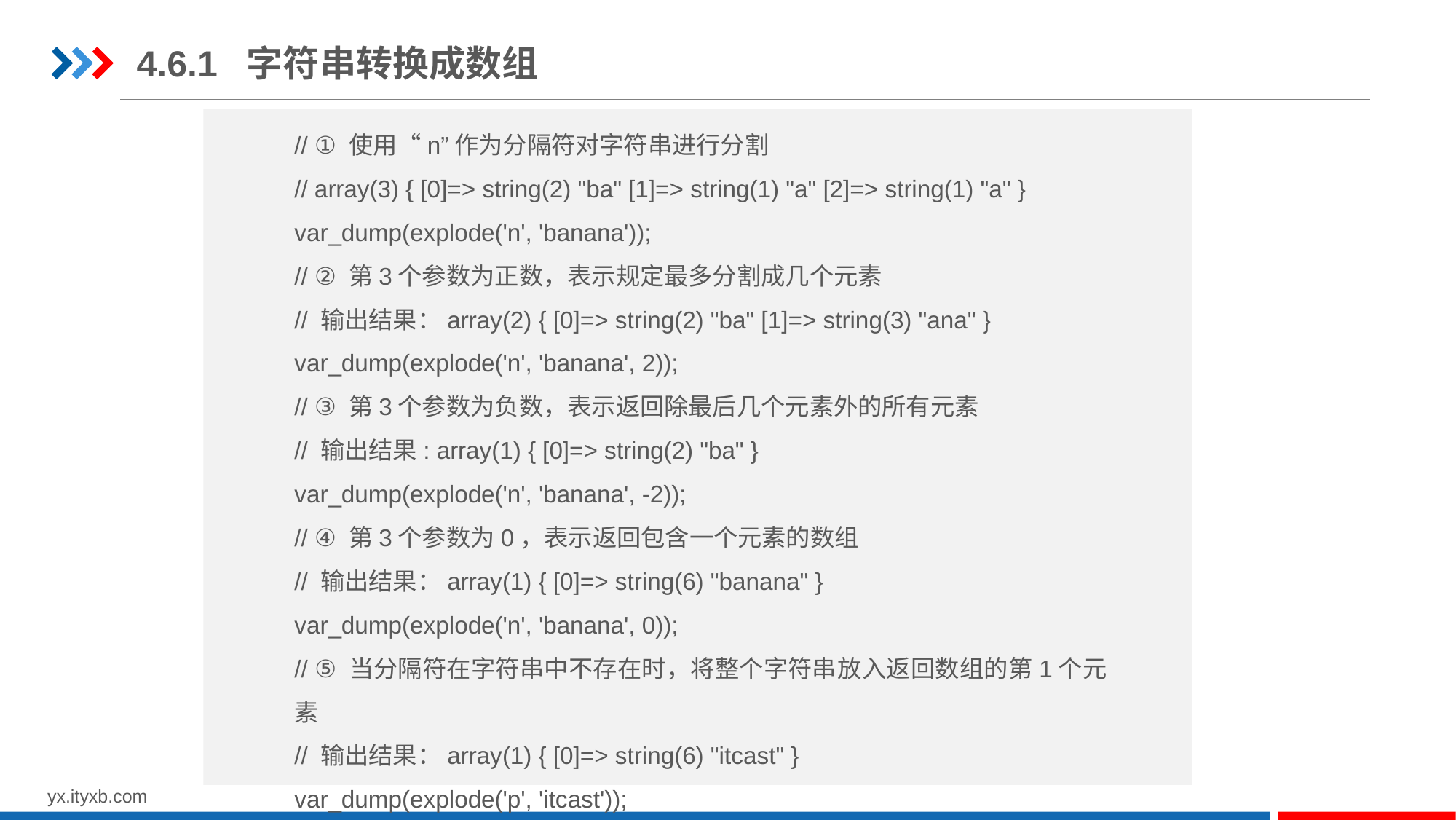

4.6.1  字符串转换成数组

// ① 使用“n”作为分隔符对字符串进行分割
// array(3) { [0]=> string(2) "ba" [1]=> string(1) "a" [2]=> string(1) "a" }
var_dump(explode('n', 'banana'));
// ② 第3个参数为正数，表示规定最多分割成几个元素
// 输出结果：array(2) { [0]=> string(2) "ba" [1]=> string(3) "ana" }
var_dump(explode('n', 'banana', 2));
// ③ 第3个参数为负数，表示返回除最后几个元素外的所有元素
// 输出结果: array(1) { [0]=> string(2) "ba" }
var_dump(explode('n', 'banana', -2));
// ④ 第3个参数为0，表示返回包含一个元素的数组
// 输出结果：array(1) { [0]=> string(6) "banana" }
var_dump(explode('n', 'banana', 0));
// ⑤ 当分隔符在字符串中不存在时，将整个字符串放入返回数组的第1个元素
// 输出结果：array(1) { [0]=> string(6) "itcast" }
var_dump(explode('p', 'itcast'));